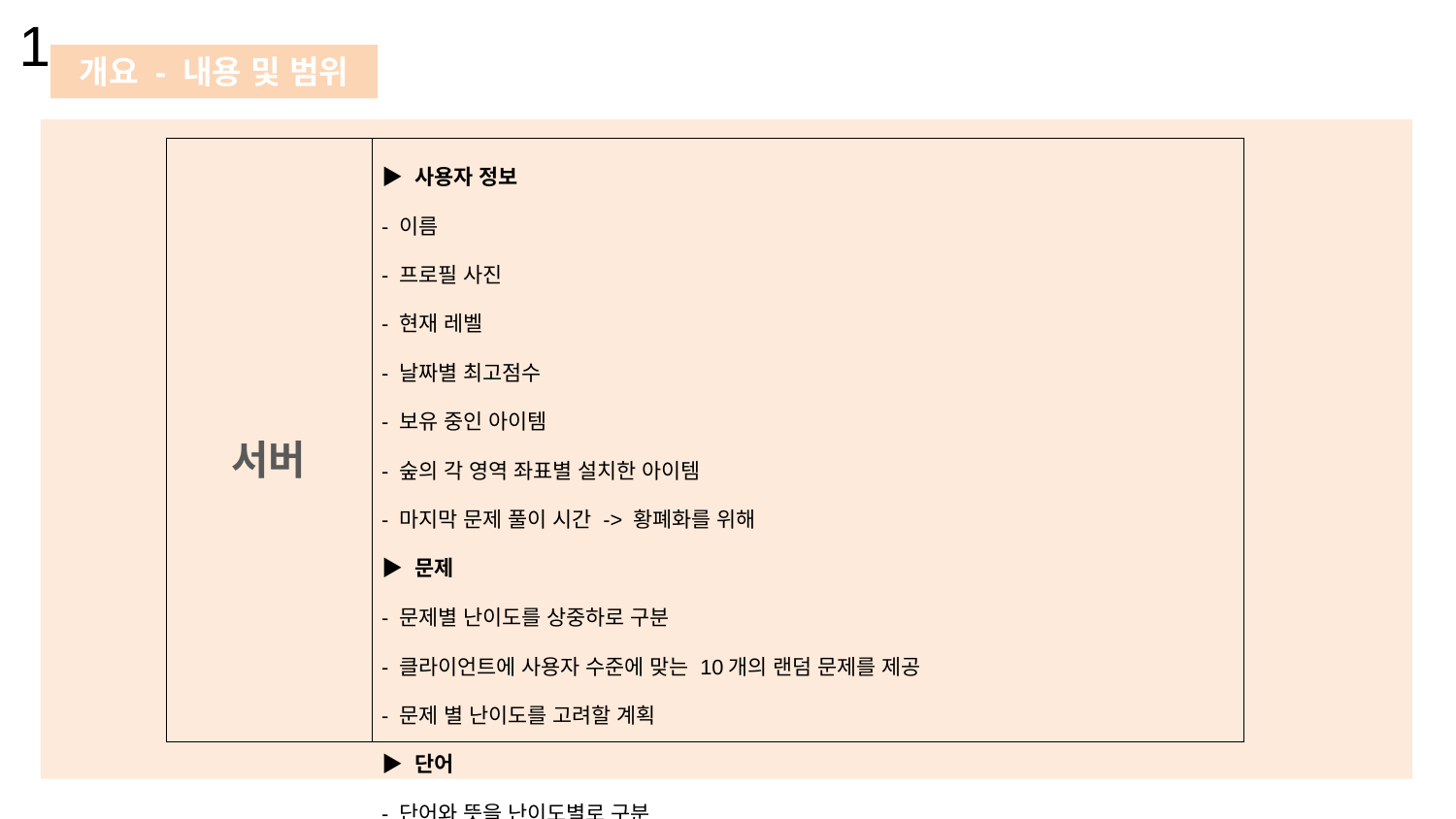

1
개요 - 내용 및 범위

| 서버 | ▶ 사용자 정보  - 이름  - 프로필 사진  - 현재 레벨  - 날짜별 최고점수  - 보유 중인 아이템  - 숲의 각 영역 좌표별 설치한 아이템  - 마지막 문제 풀이 시간 -> 황폐화를 위해 ▶ 문제  - 문제별 난이도를 상중하로 구분  - 클라이언트에 사용자 수준에 맞는 10개의 랜덤 문제를 제공  - 문제 별 난이도를 고려할 계획 ▶ 단어  - 단어와 뜻을 난이도별로 구분 |
| --- | --- |